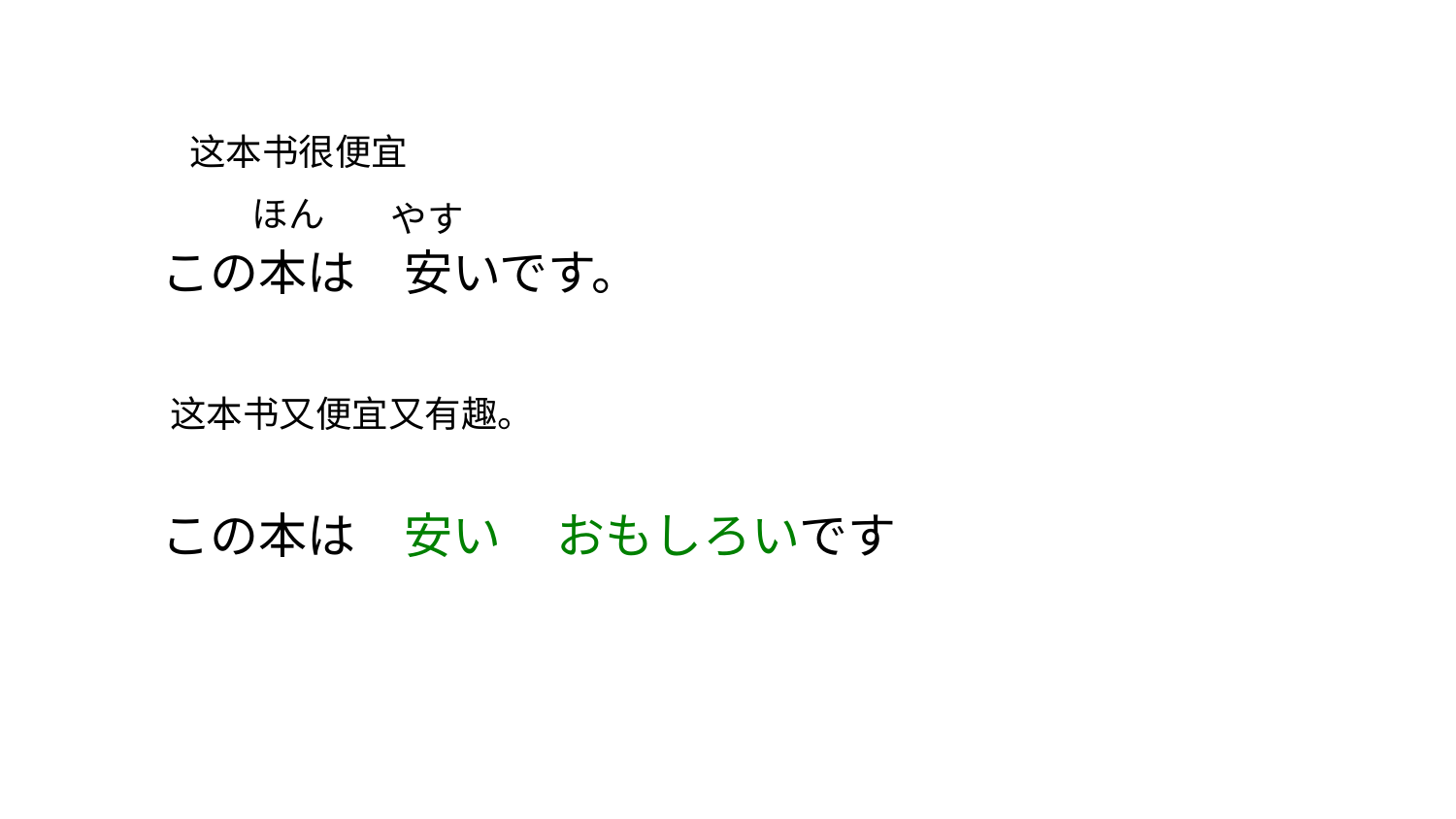

这本书很便宜
ほん
やす
この本は　安いです。
这本书又便宜又有趣。
この本は　安い
おもしろいです